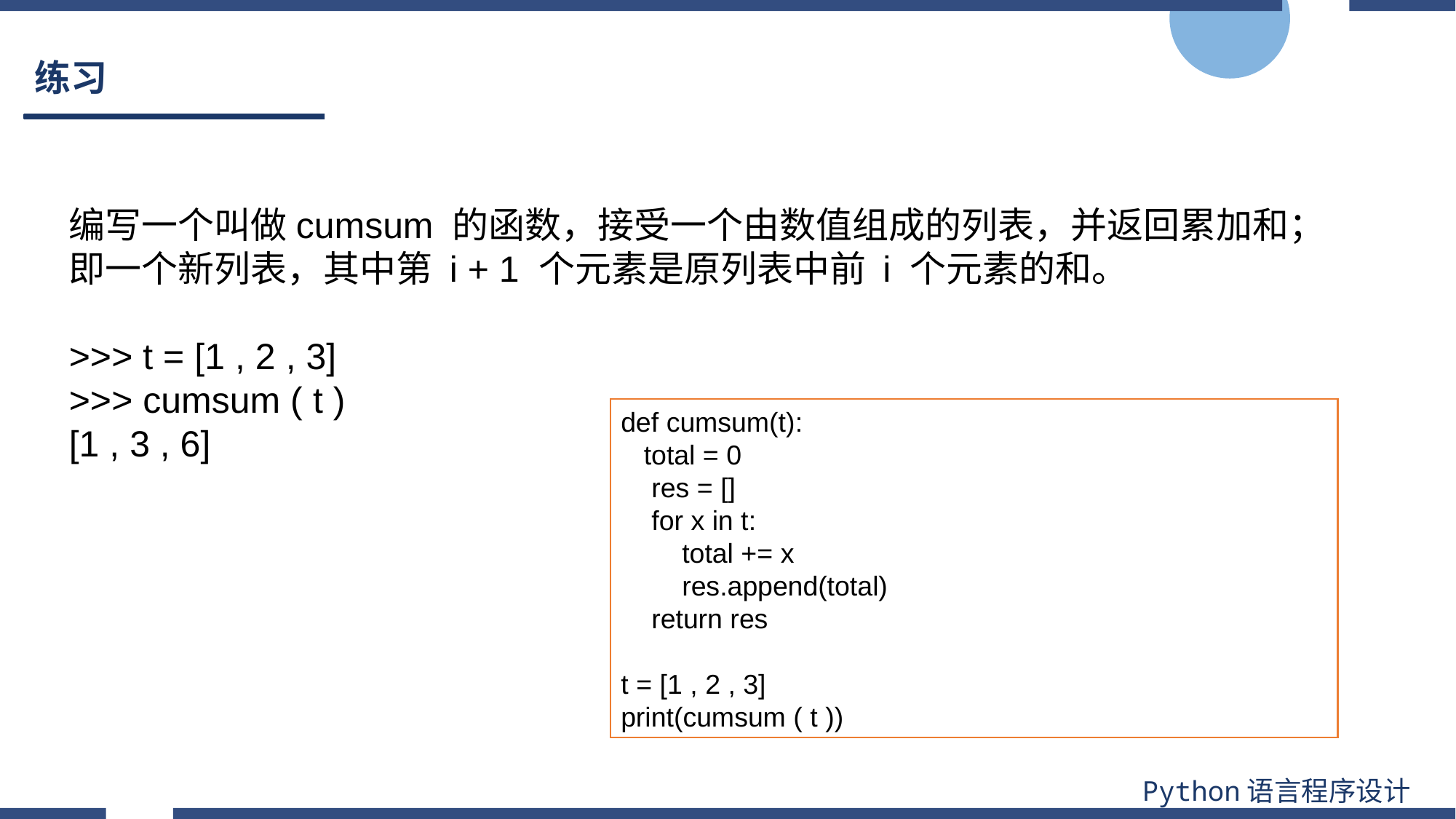

# 练习
编写一个叫做cumsum 的函数，接受一个由数值组成的列表，并返回累加和；即一个新列表，其中第 i + 1 个元素是原列表中前 i 个元素的和。

>>> t = [1 , 2 , 3]
>>> cumsum ( t )
[1 , 3 , 6]

def cumsum(t):
   total = 0
    res = []
    for x in t:
        total += x
        res.append(total)
    return res

t = [1 , 2 , 3]
print(cumsum ( t ))